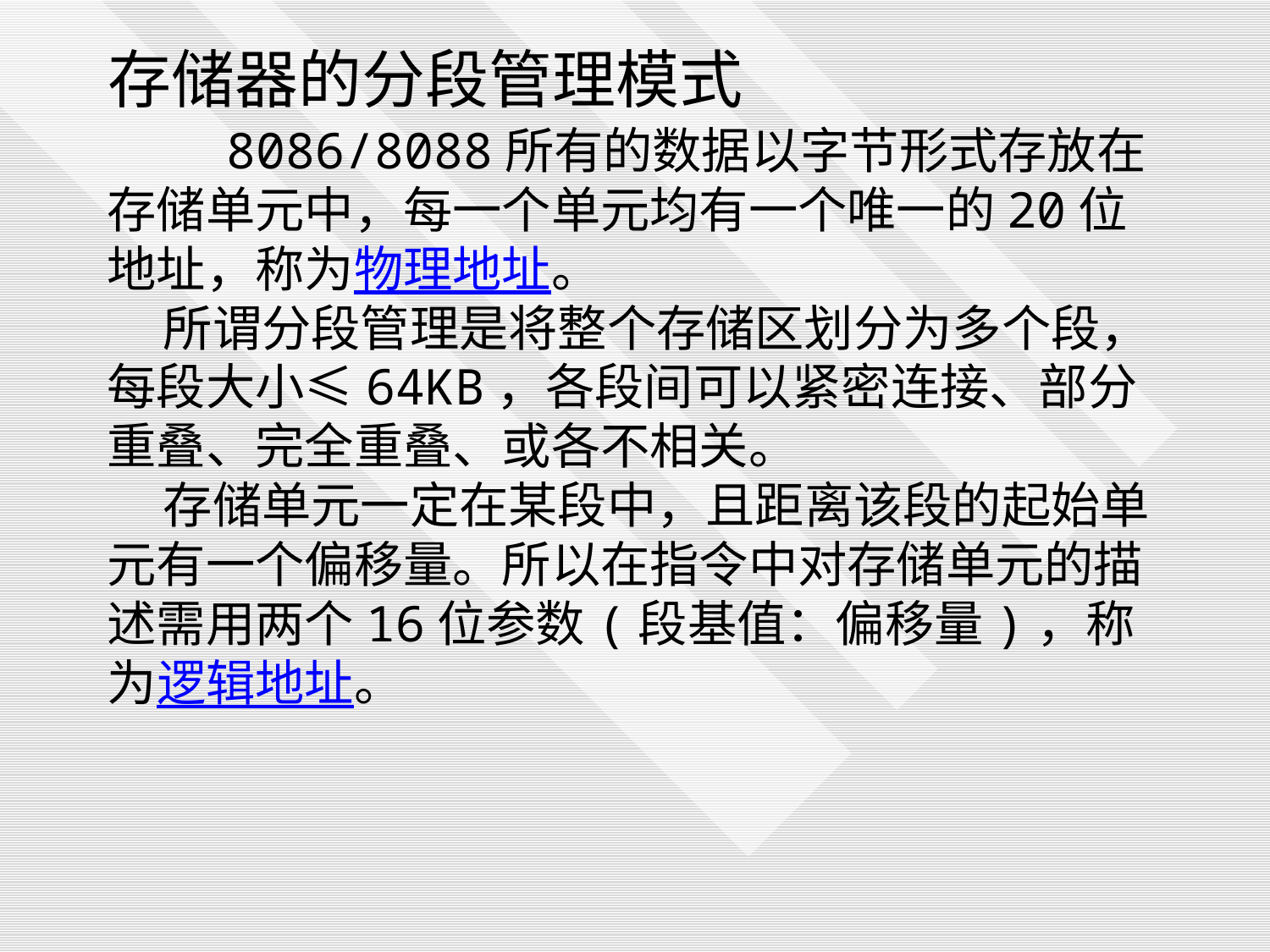

存储器的分段管理模式
    8086/8088所有的数据以字节形式存放在存储单元中，每一个单元均有一个唯一的20位地址，称为物理地址。
    所谓分段管理是将整个存储区划分为多个段，每段大小≤64KB，各段间可以紧密连接、部分重叠、完全重叠、或各不相关。
    存储单元一定在某段中，且距离该段的起始单元有一个偏移量。所以在指令中对存储单元的描述需用两个16位参数(段基值：偏移量)，称为逻辑地址。